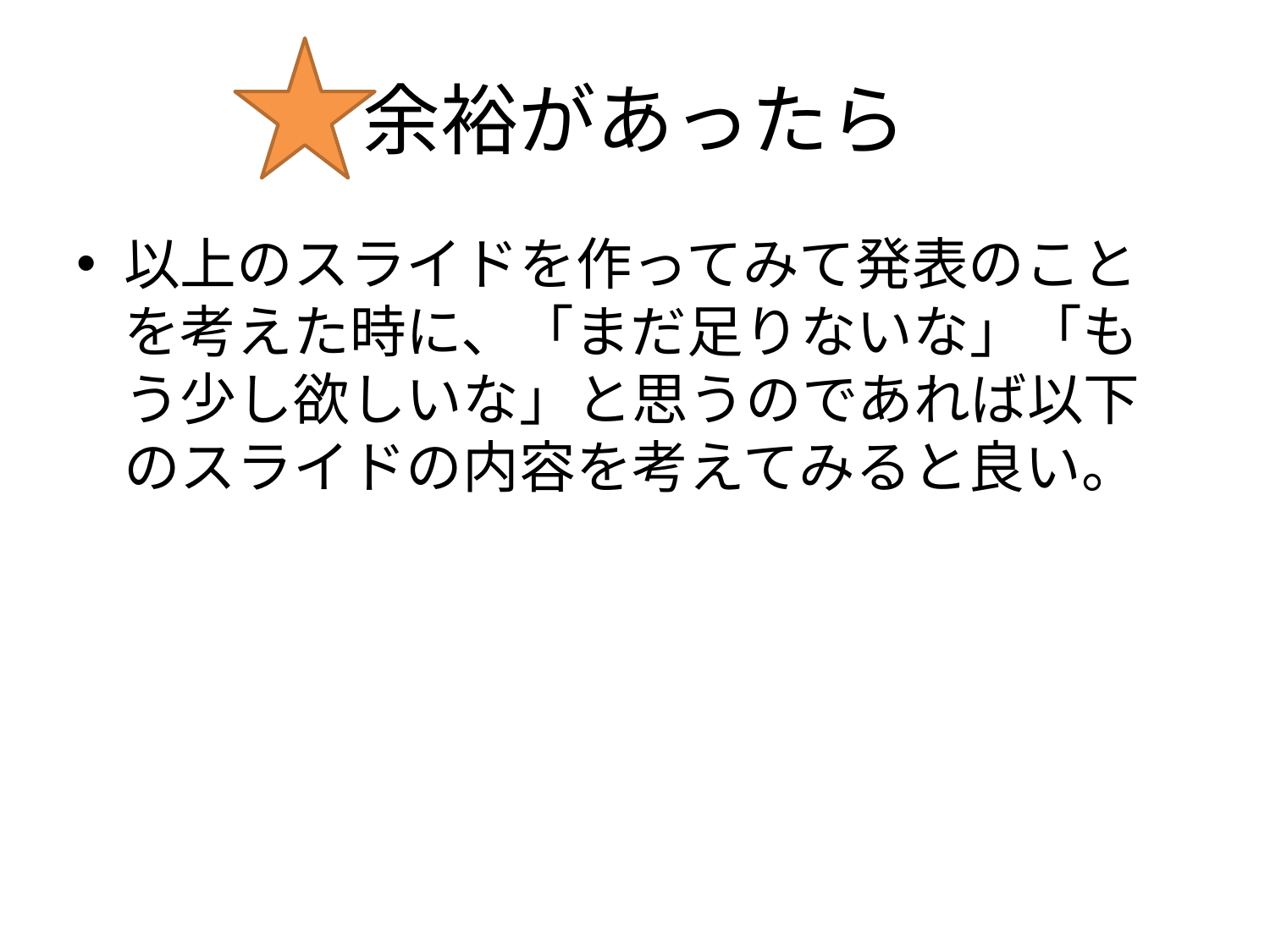

# 余裕があったら

以上のスライドを作ってみて発表のことを考えた時に、「まだ足りないな」「もう少し欲しいな」と思うのであれば以下のスライドの内容を考えてみると良い。